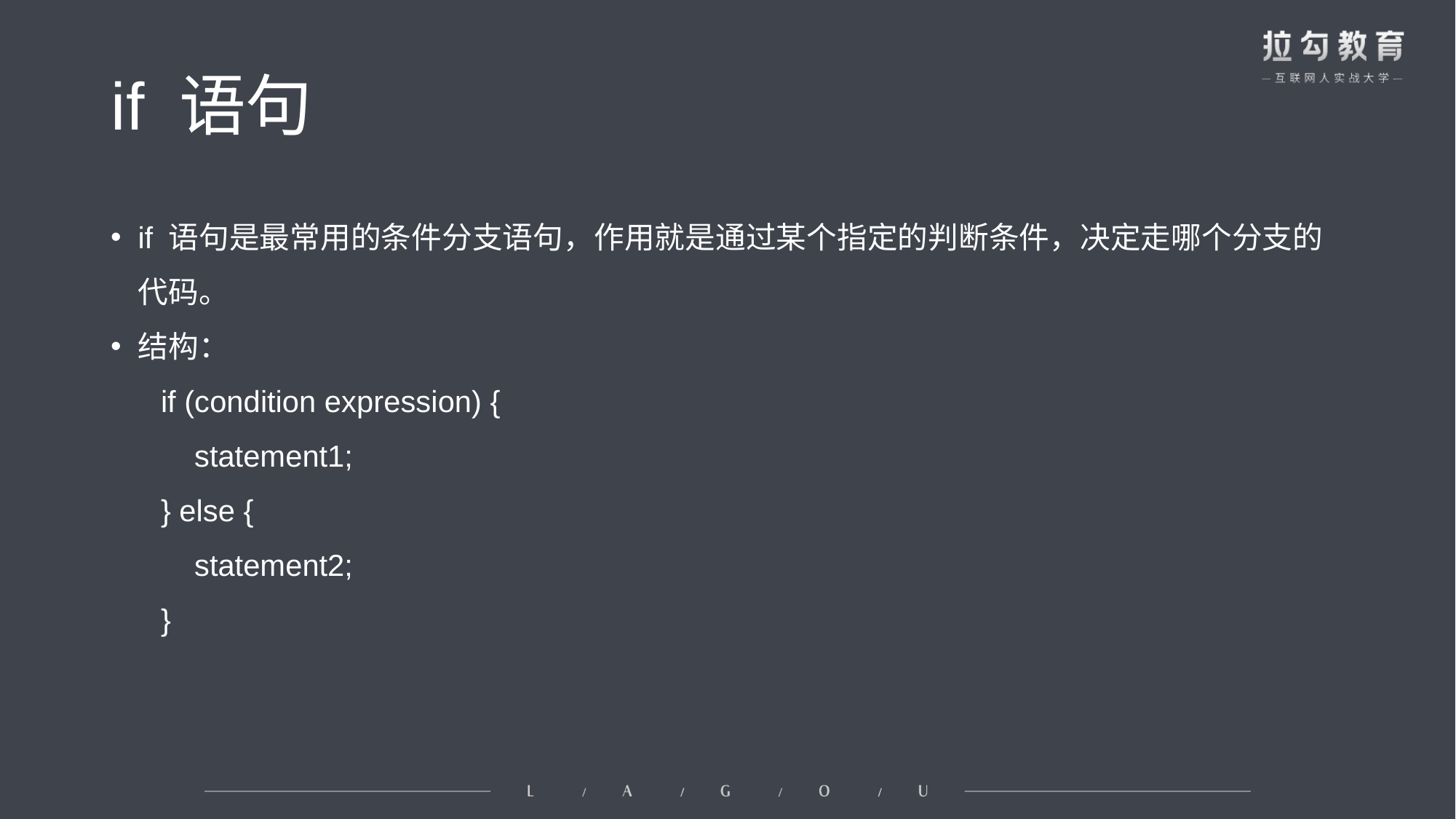

# if 语句
if 语句是最常用的条件分支语句，作用就是通过某个指定的判断条件，决定走哪个分支的代码。
结构：
      if (condition expression) {
          statement1;
      } else {
          statement2;
      }